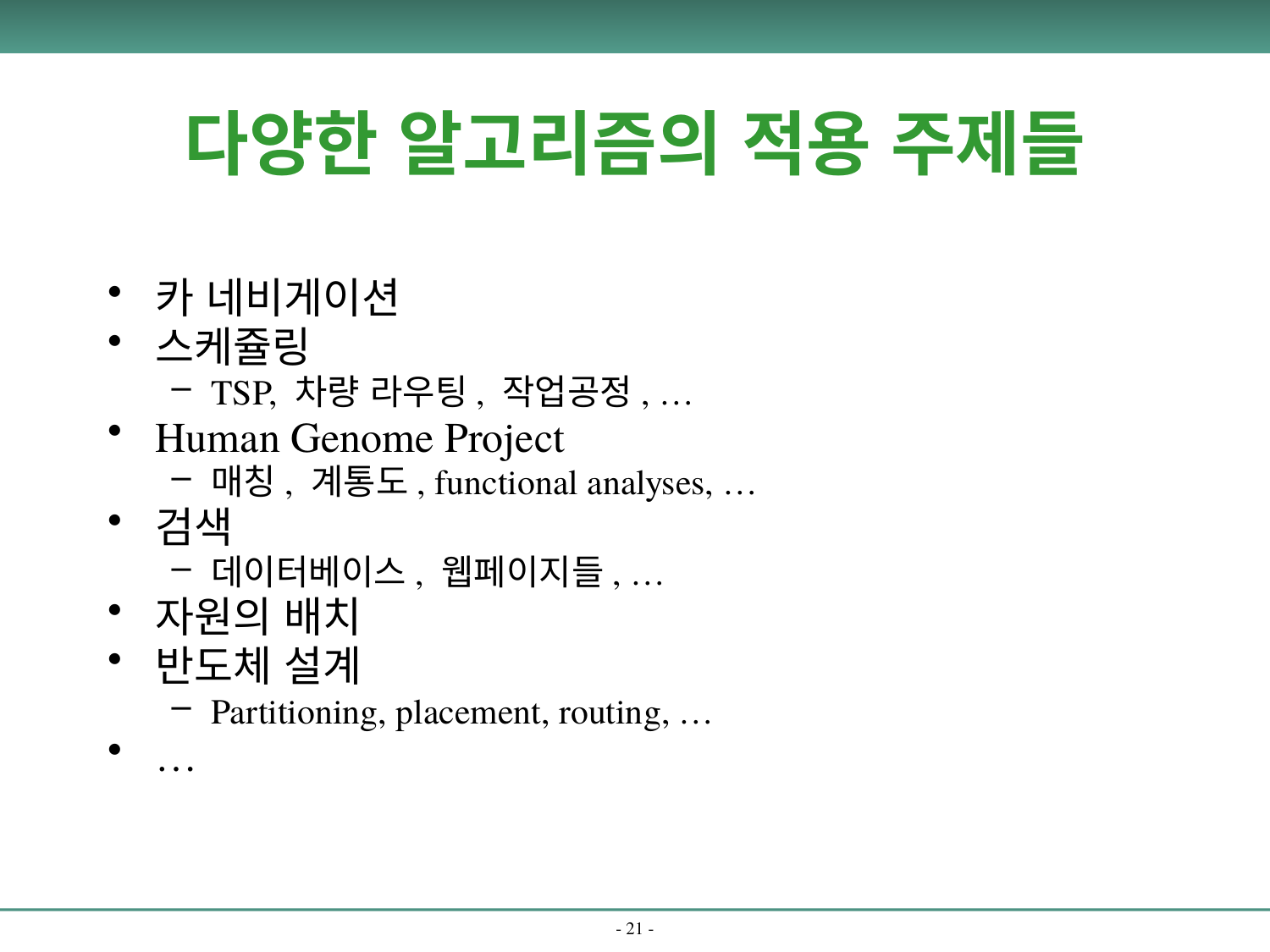

# 다양한 알고리즘의 적용 주제들
카 네비게이션
스케쥴링
TSP, 차량 라우팅, 작업공정, …
Human Genome Project
매칭, 계통도, functional analyses, …
검색
데이터베이스, 웹페이지들, …
자원의 배치
반도체 설계
Partitioning, placement, routing, …
…